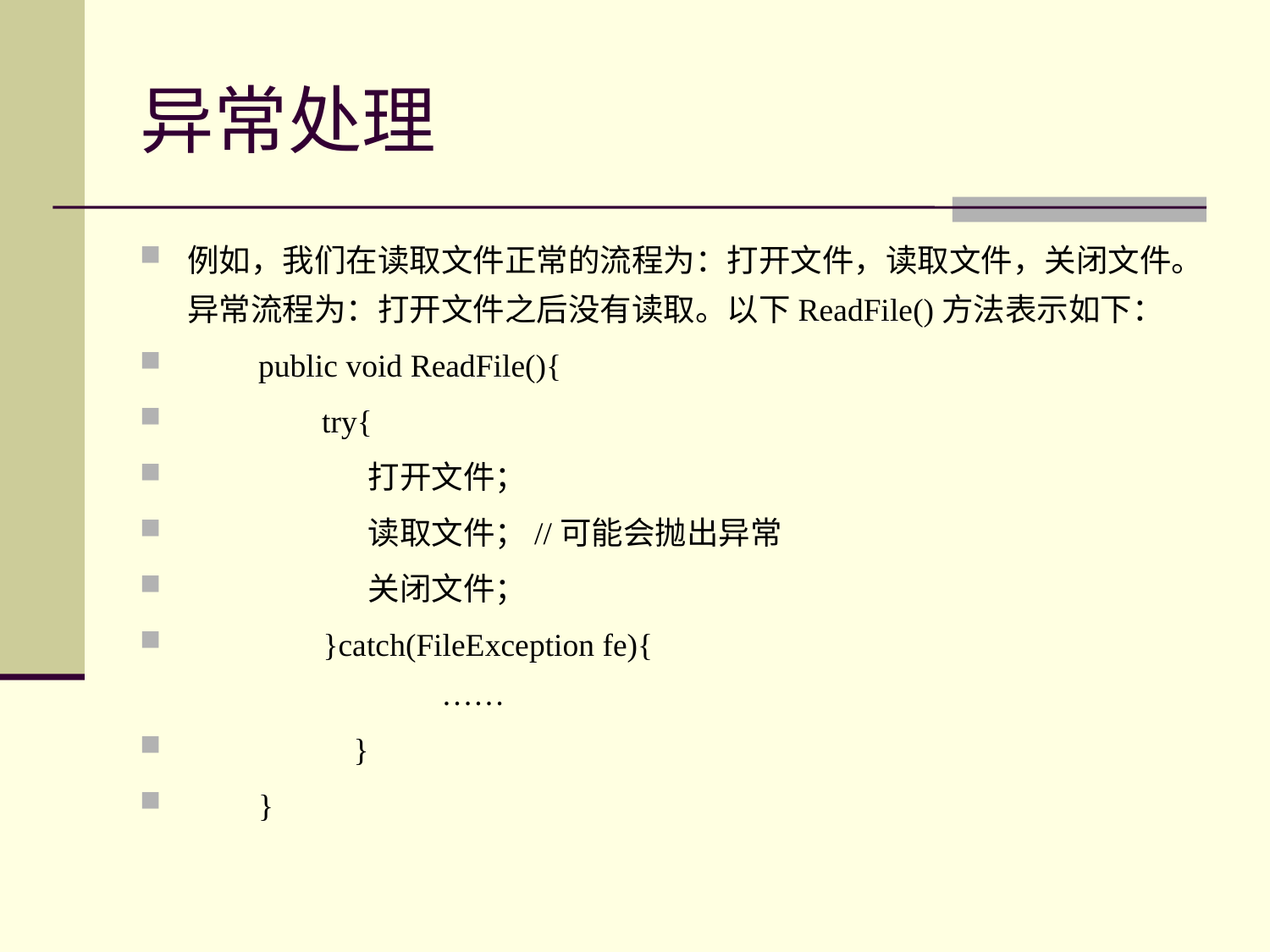

# 异常处理
例如，我们在读取文件正常的流程为：打开文件，读取文件，关闭文件。异常流程为：打开文件之后没有读取。以下ReadFile()方法表示如下：
　　public void ReadFile(){
　　　　try{
  　　　　　打开文件；
  　　　　　读取文件；//可能会抛出异常
  　　　　　关闭文件；
　　         }catch(FileException fe){
    		……
　　　　　}
　　}